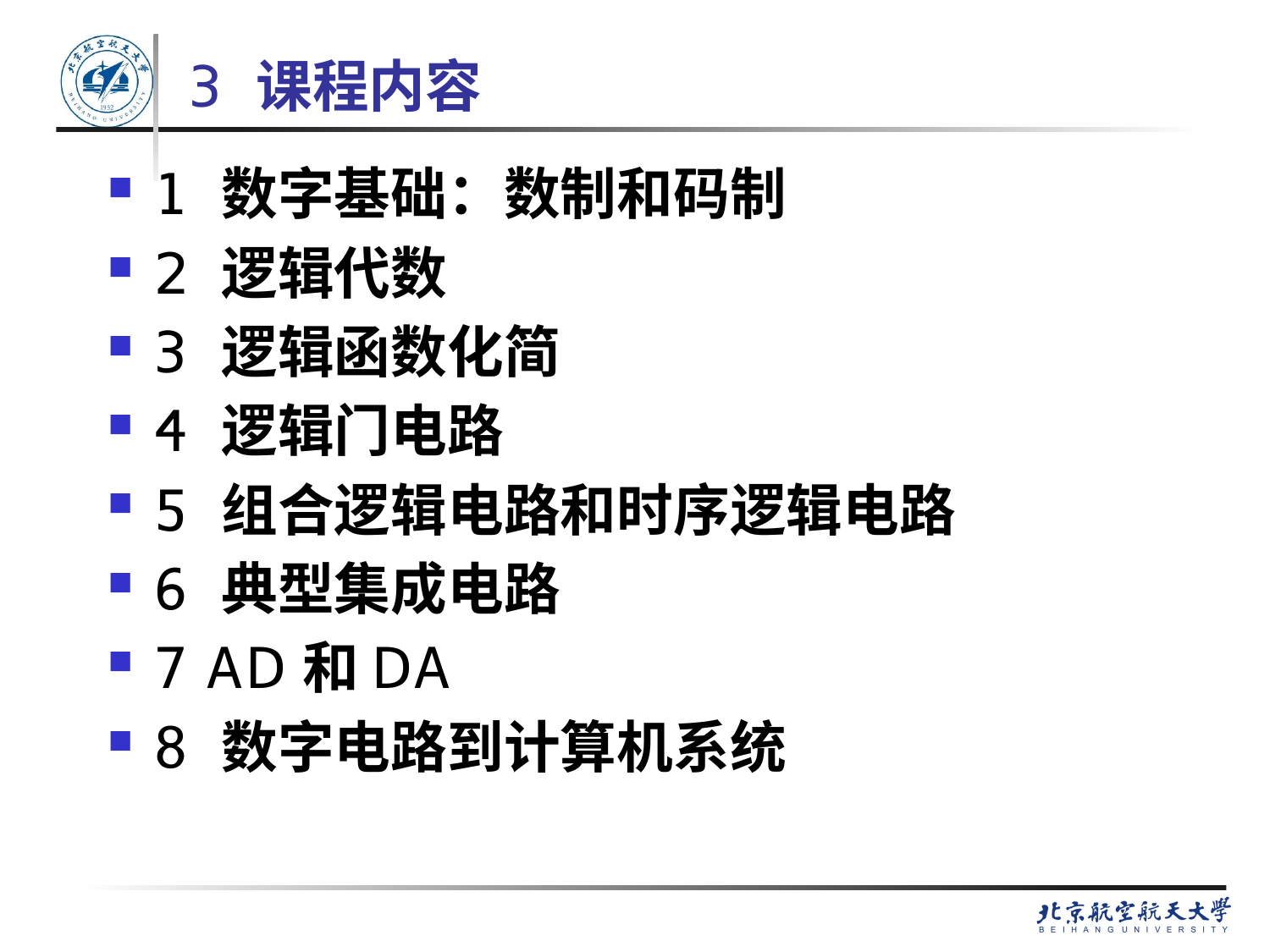

# 3 课程内容
1 数字基础：数制和码制
2 逻辑代数
3 逻辑函数化简
4 逻辑门电路
5 组合逻辑电路和时序逻辑电路
6 典型集成电路
7 AD和DA
8 数字电路到计算机系统
14